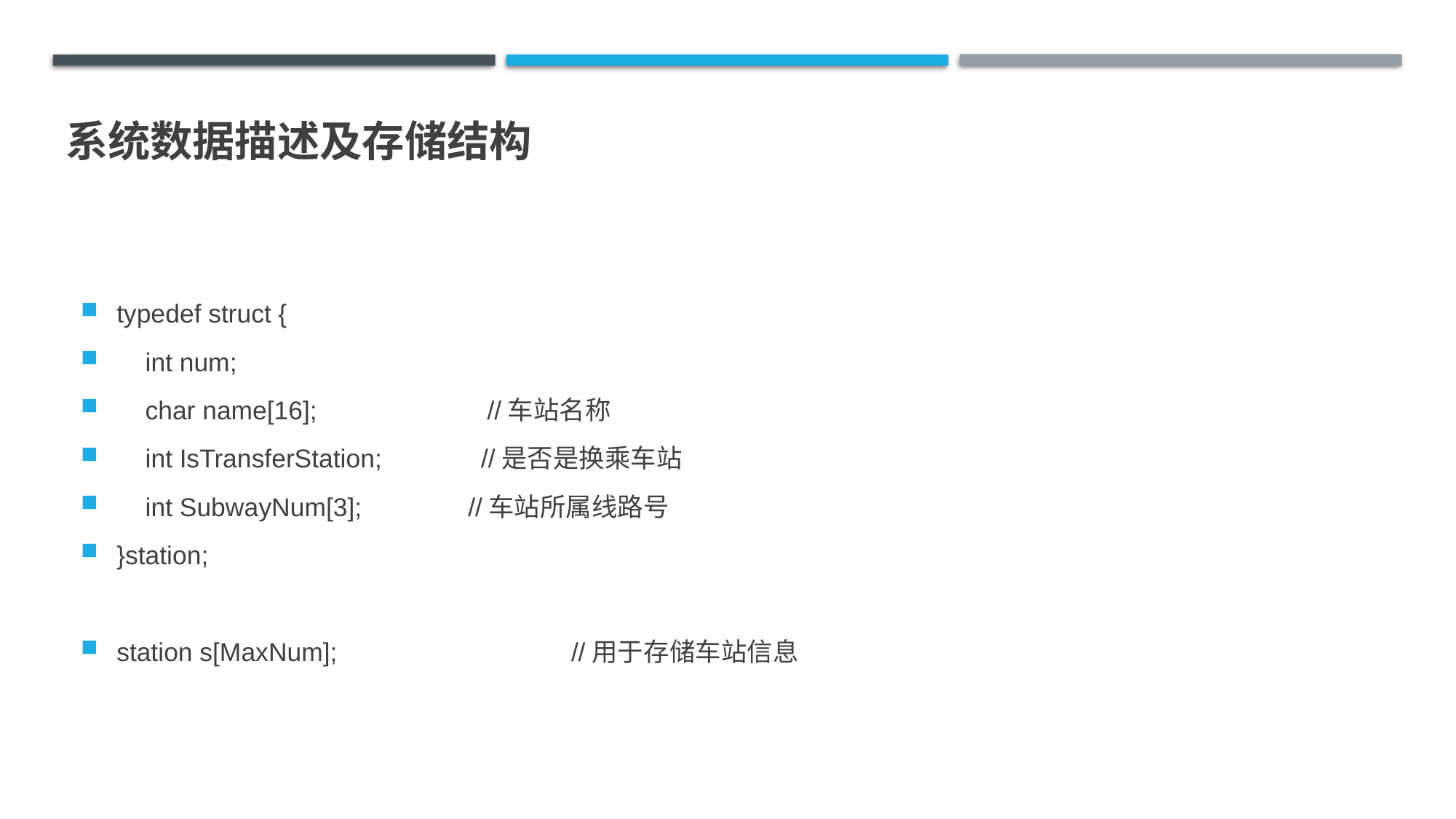

# 系统数据描述及存储结构
typedef struct {
    int num;
    char name[16];                        //车站名称
    int IsTransferStation;              //是否是换乘车站
    int SubwayNum[3];               //车站所属线路号
}station;

station s[MaxNum];                                 //用于存储车站信息